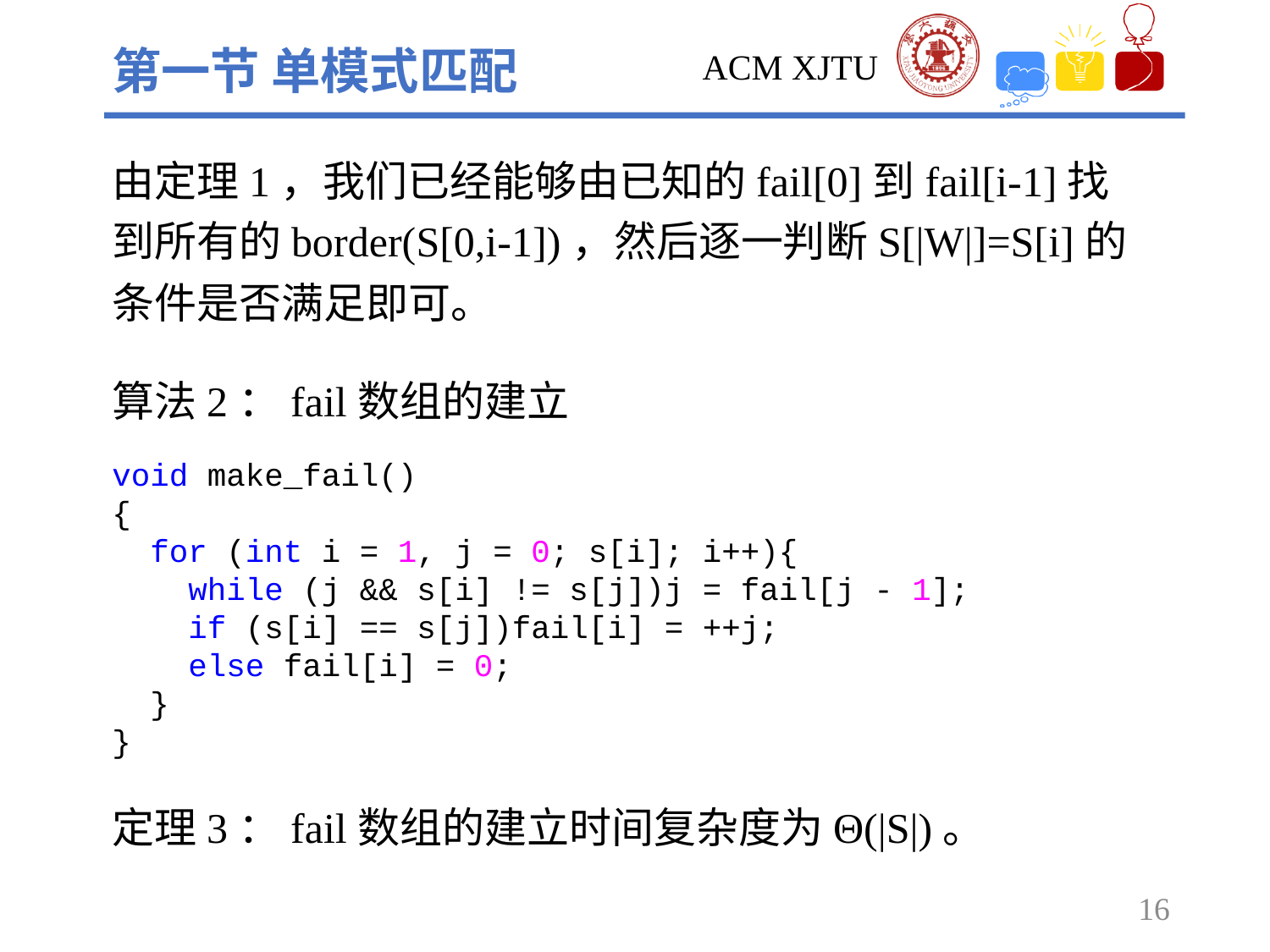

第一节 单模式匹配
由定理1，我们已经能够由已知的fail[0]到fail[i-1]找到所有的border(S[0,i-1])，然后逐一判断S[|W|]=S[i]的条件是否满足即可。
算法2：fail数组的建立
void make_fail()
{
  for (int i = 1, j = 0; s[i]; i++){
    while (j && s[i] != s[j])j = fail[j - 1];
    if (s[i] == s[j])fail[i] = ++j;
    else fail[i] = 0;
  }
}
定理3：fail数组的建立时间复杂度为Θ(|S|)。
16